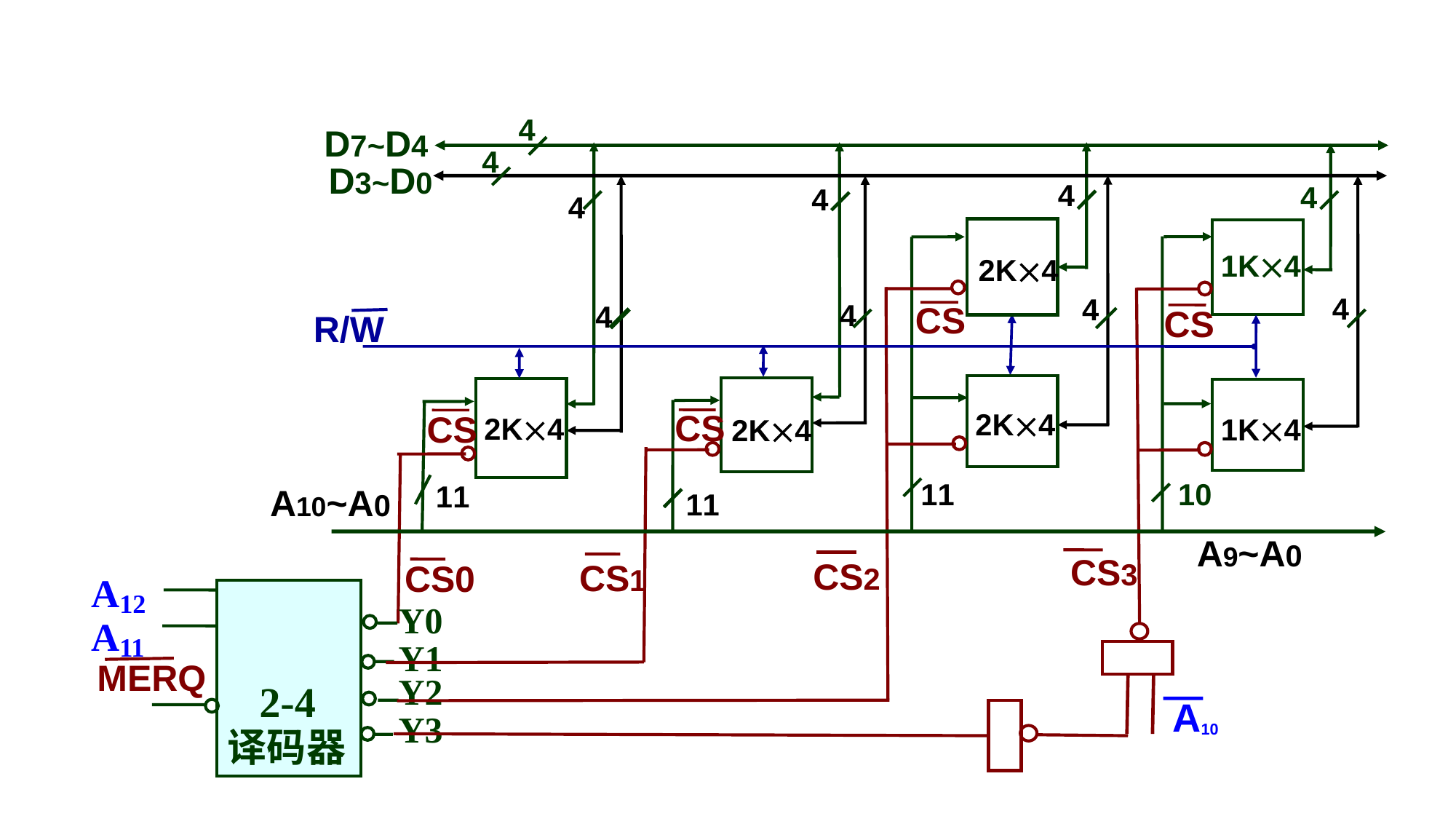

4
D7~D4
4

D3~D0

4
4
4

4

 1K×4
 2K×4

4
4

4
4
CS
CS
R/W

CS

 2K×4

CS

 2K×4
 1K×4
 2K×4

11
10
11
A10~A0

11

A9~A0

CS3
CS2
CS1

CS0

A12 A11
   2-4
译码器

Y0
Y1
Y2
Y3
CS0

MERQ

A10